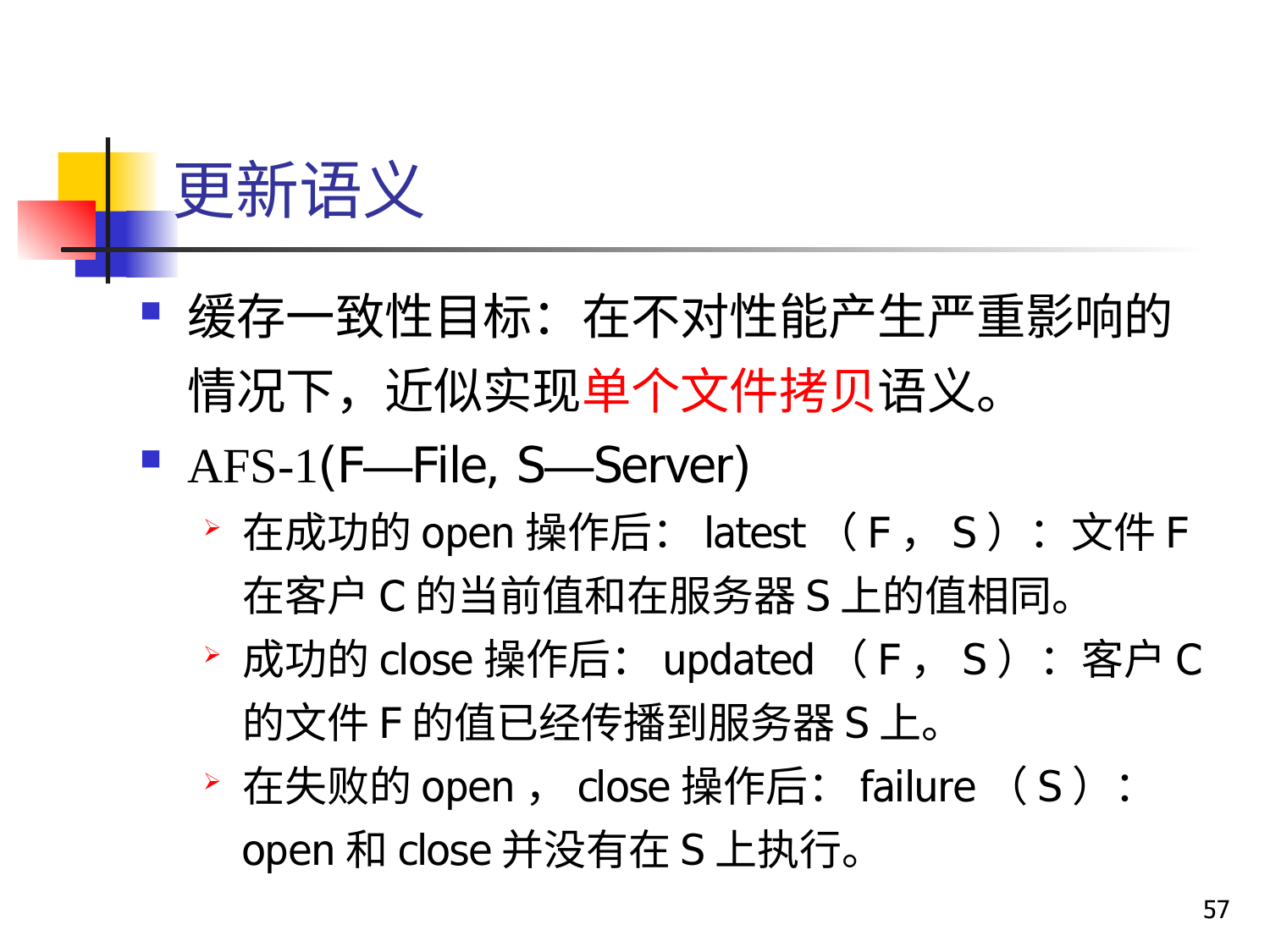

更新语义
缓存一致性目标：在不对性能产生严重影响的情况下，近似实现单个文件拷贝语义。
AFS-1(F—File, S—Server)
在成功的open操作后：latest（F，S）：文件F在客户C的当前值和在服务器S上的值相同。
成功的close操作后：updated（F，S）：客户C的文件F的值已经传播到服务器S上。
在失败的open，close操作后：failure（S）：open和close并没有在S上执行。
57